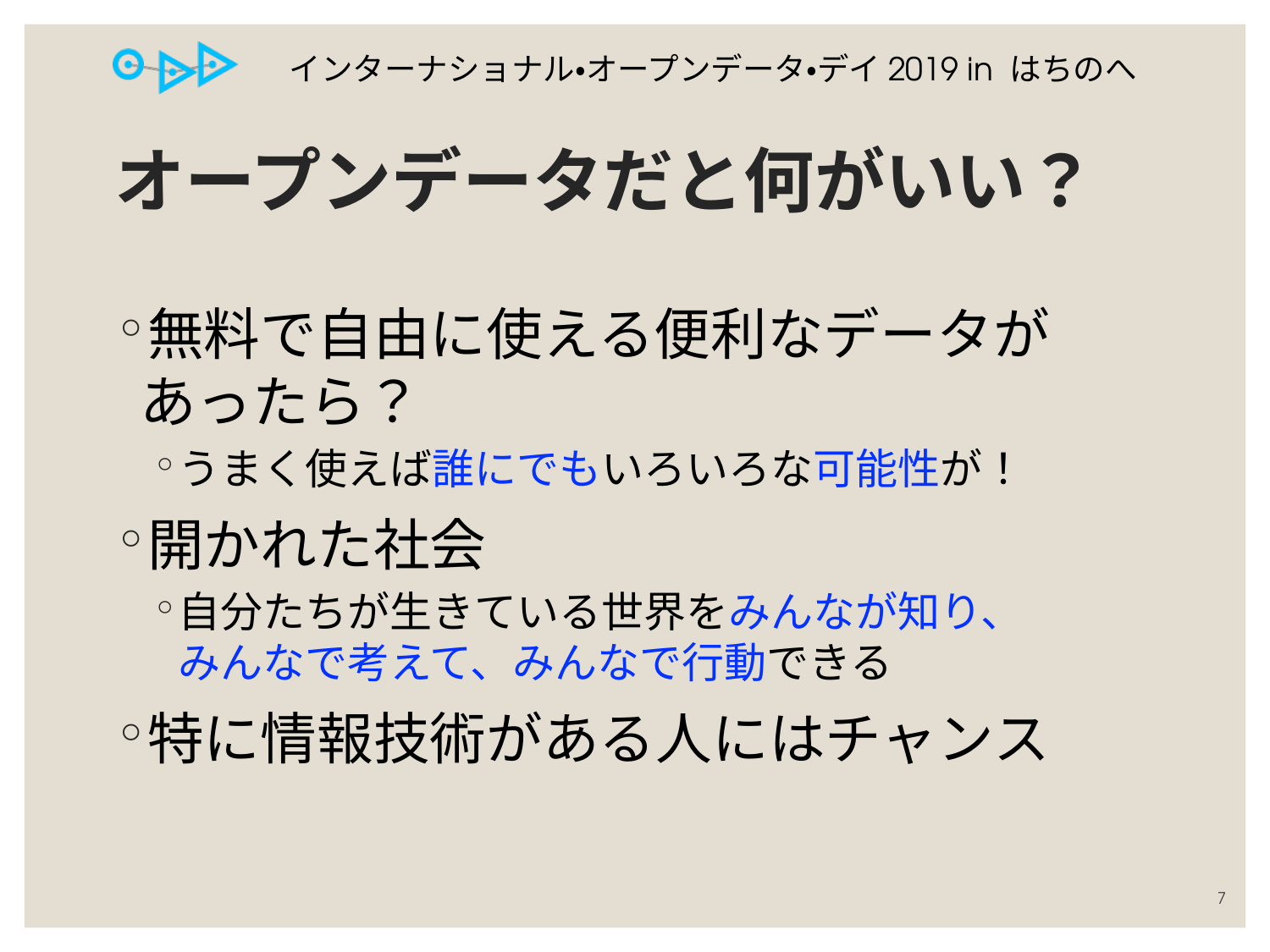

# オープンデータだと何がいい？
無料で自由に使える便利なデータがあったら？
うまく使えば誰にでもいろいろな可能性が！
開かれた社会
自分たちが生きている世界をみんなが知り、
みんなで考えて、みんなで行動できる
特に情報技術がある人にはチャンス
7